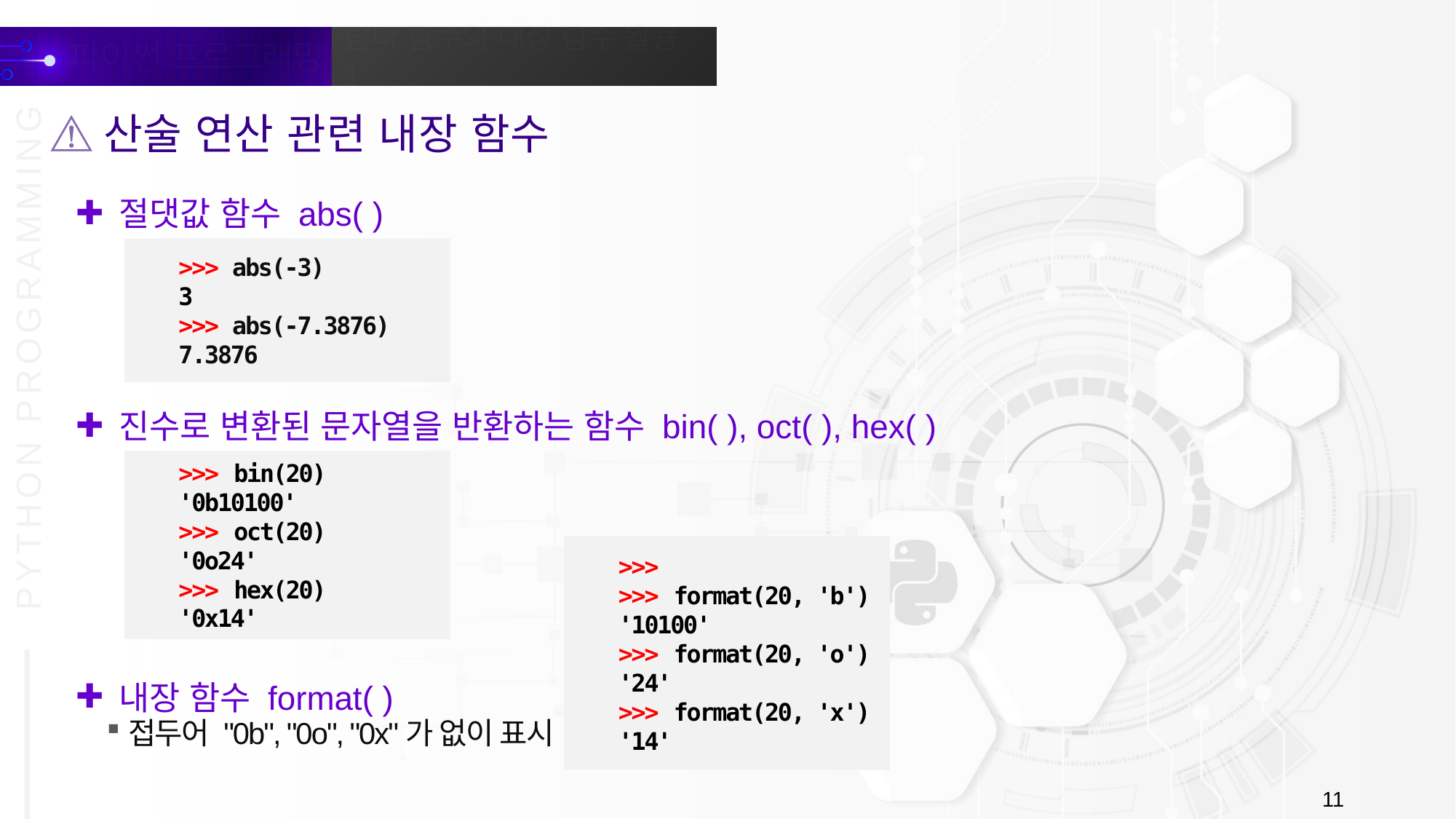

산술 연산 관련 내장 함수
절댓값 함수 abs( )
>>> abs(-3)
3
>>> abs(-7.3876)
7.3876
진수로 변환된 문자열을 반환하는 함수 bin( ), oct( ), hex( )
>>> bin(20)
'0b10100'
>>> oct(20)
'0o24'
>>> hex(20)
'0x14'
>>>
>>> format(20, 'b')
'10100'
>>> format(20, 'o')
'24'
>>> format(20, 'x')
'14'
내장 함수 format( )
접두어 "0b", "0o", "0x"가 없이 표시
11